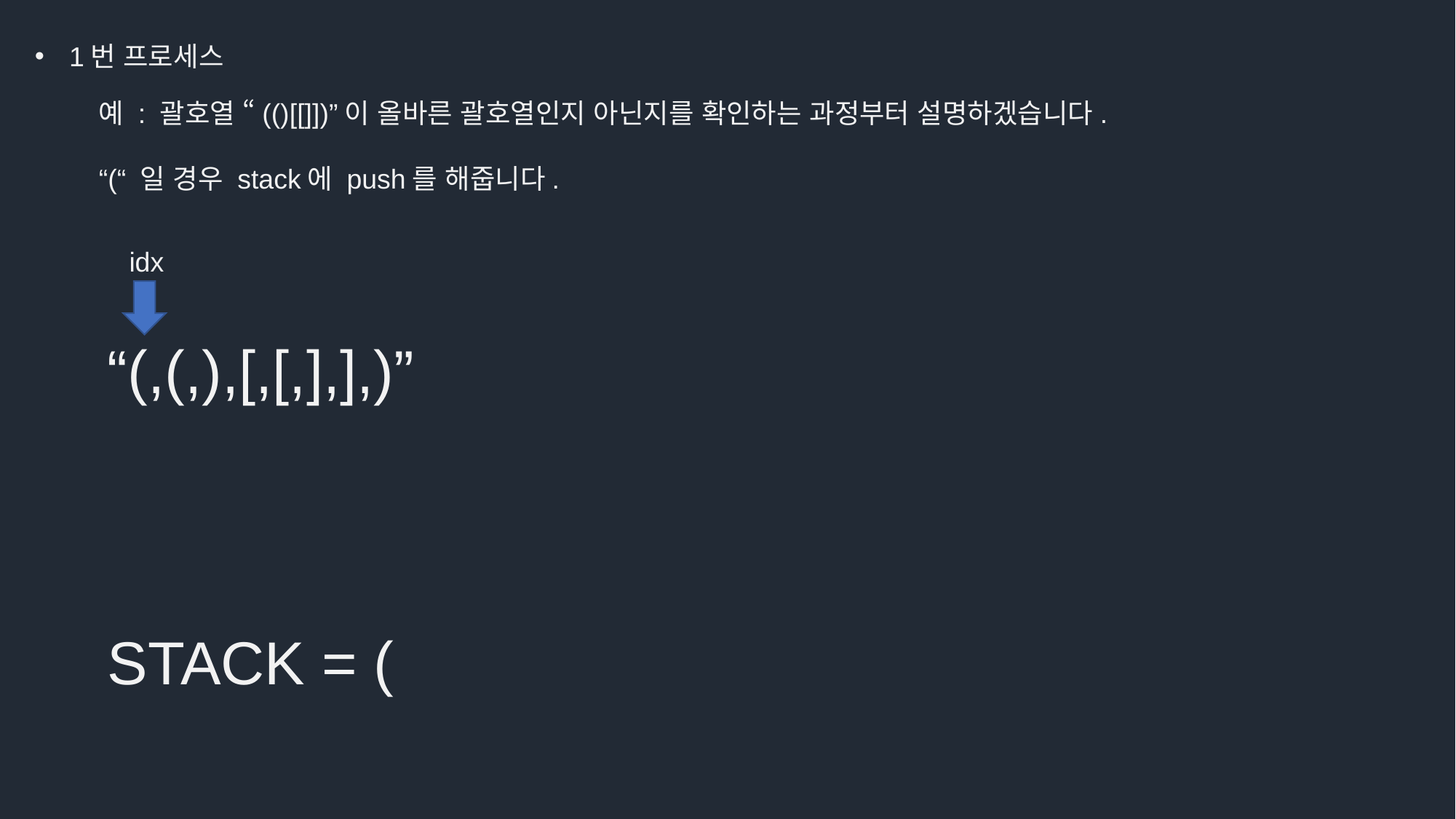

1번 프로세스
예 : 괄호열 “(()[[]])”이 올바른 괄호열인지 아닌지를 확인하는 과정부터 설명하겠습니다.

“(“ 일 경우 stack에 push를 해줍니다.
idx

“(,(,),[,[,],],)”

STACK = (